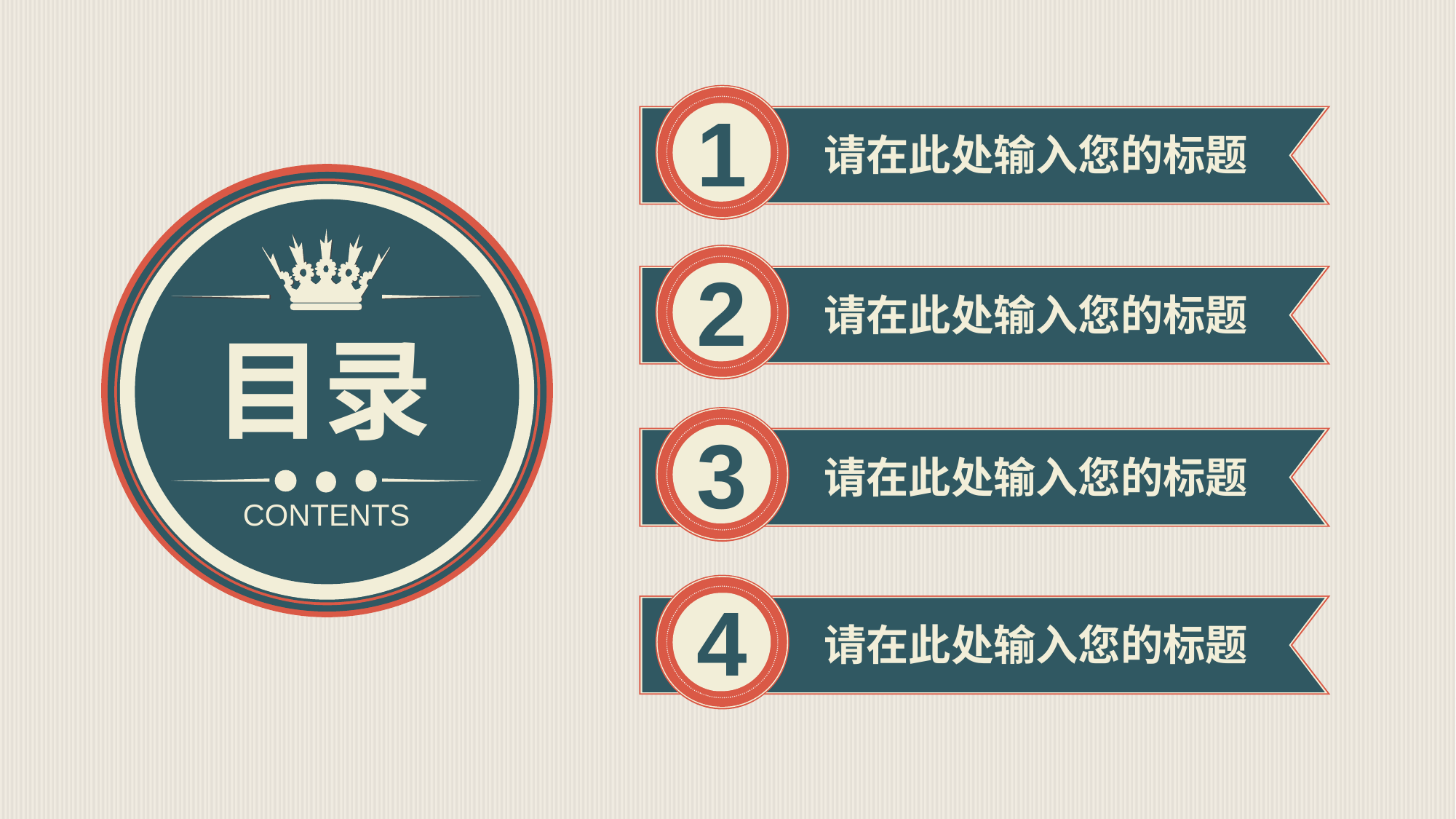

1

请在此处输入您的标题

2

请在此处输入您的标题

目录

3

请在此处输入您的标题

CONTENTS

4

请在此处输入您的标题